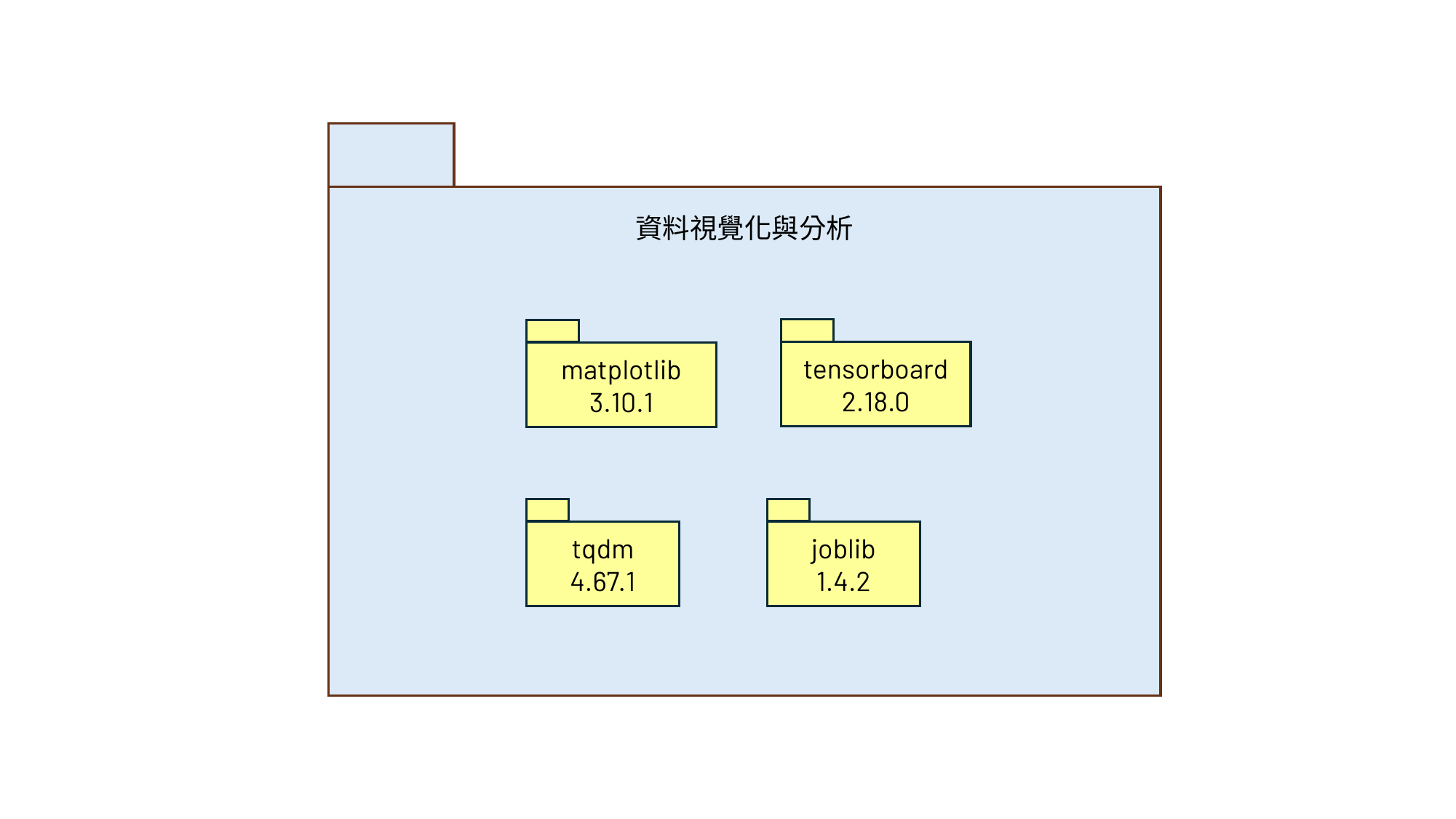

資料視覺化與分析

tensorboard
2.18.0

matplotlib
3.10.1

tqdm
4.67.1

joblib
1.4.2